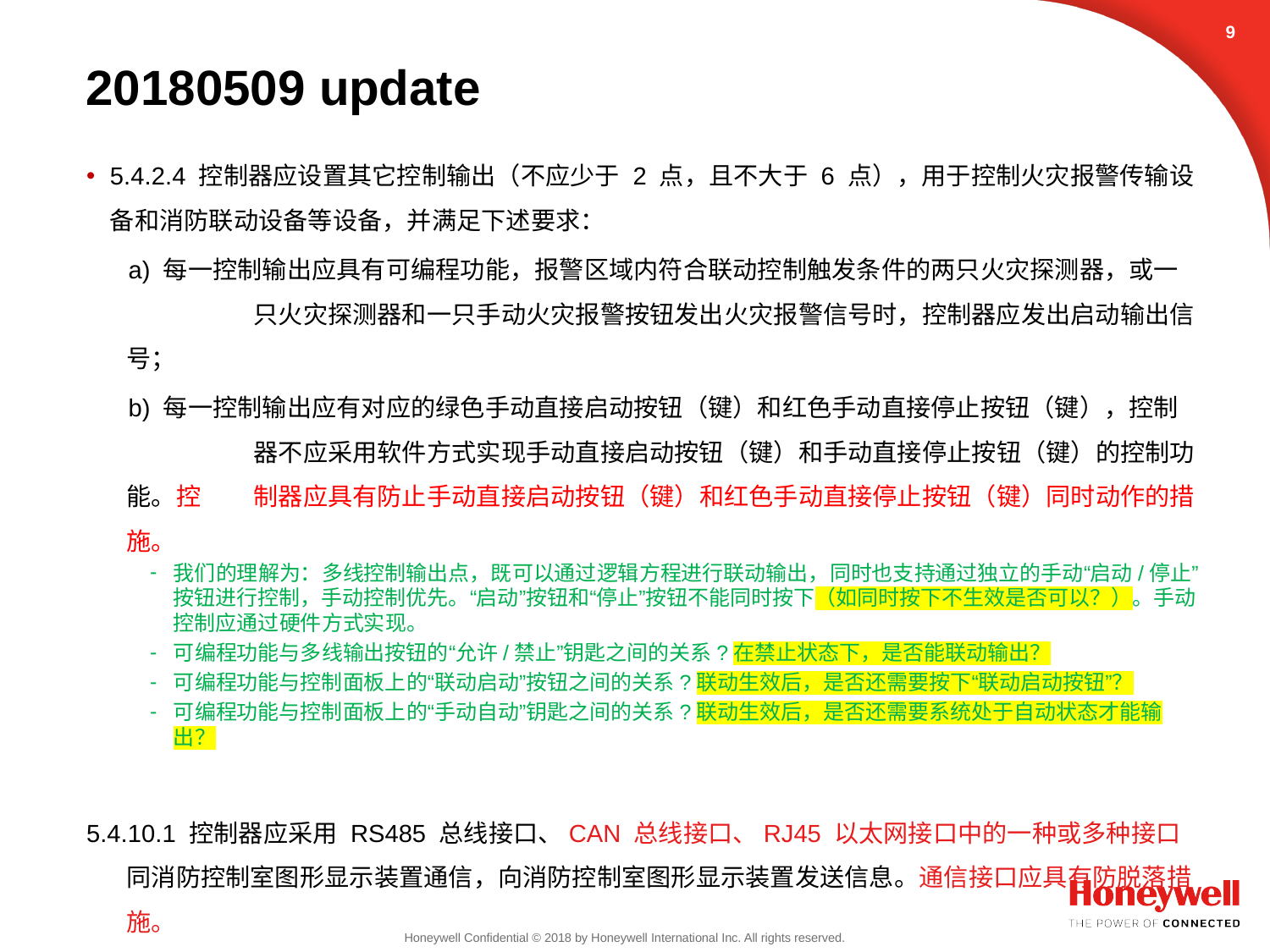

9
# 20180509 update
5.4.2.4 控制器应设置其它控制输出（不应少于 2 点，且不大于 6 点），用于控制火灾报警传输设备和消防联动设备等设备，并满足下述要求：
      a) 每一控制输出应具有可编程功能，报警区域内符合联动控制触发条件的两只火灾探测器，或一	只火灾探测器和一只手动火灾报警按钮发出火灾报警信号时，控制器应发出启动输出信号；
      b) 每一控制输出应有对应的绿色手动直接启动按钮（键）和红色手动直接停止按钮（键），控制	器不应采用软件方式实现手动直接启动按钮（键）和手动直接停止按钮（键）的控制功能。控	制器应具有防止手动直接启动按钮（键）和红色手动直接停止按钮（键）同时动作的措施。
我们的理解为：多线控制输出点，既可以通过逻辑方程进行联动输出，同时也支持通过独立的手动“启动/停止”按钮进行控制，手动控制优先。“启动”按钮和“停止”按钮不能同时按下（如同时按下不生效是否可以？）。手动控制应通过硬件方式实现。
可编程功能与多线输出按钮的“允许/禁止”钥匙之间的关系?在禁止状态下，是否能联动输出？
可编程功能与控制面板上的“联动启动”按钮之间的关系?联动生效后，是否还需要按下“联动启动按钮”？
可编程功能与控制面板上的“手动自动”钥匙之间的关系?联动生效后，是否还需要系统处于自动状态才能输出？

5.4.10.1 控制器应采用 RS485 总线接口、CAN 总线接口、RJ45 以太网接口中的一种或多种接口同消防控制室图形显示装置通信，向消防控制室图形显示装置发送信息。通信接口应具有防脱落措施。